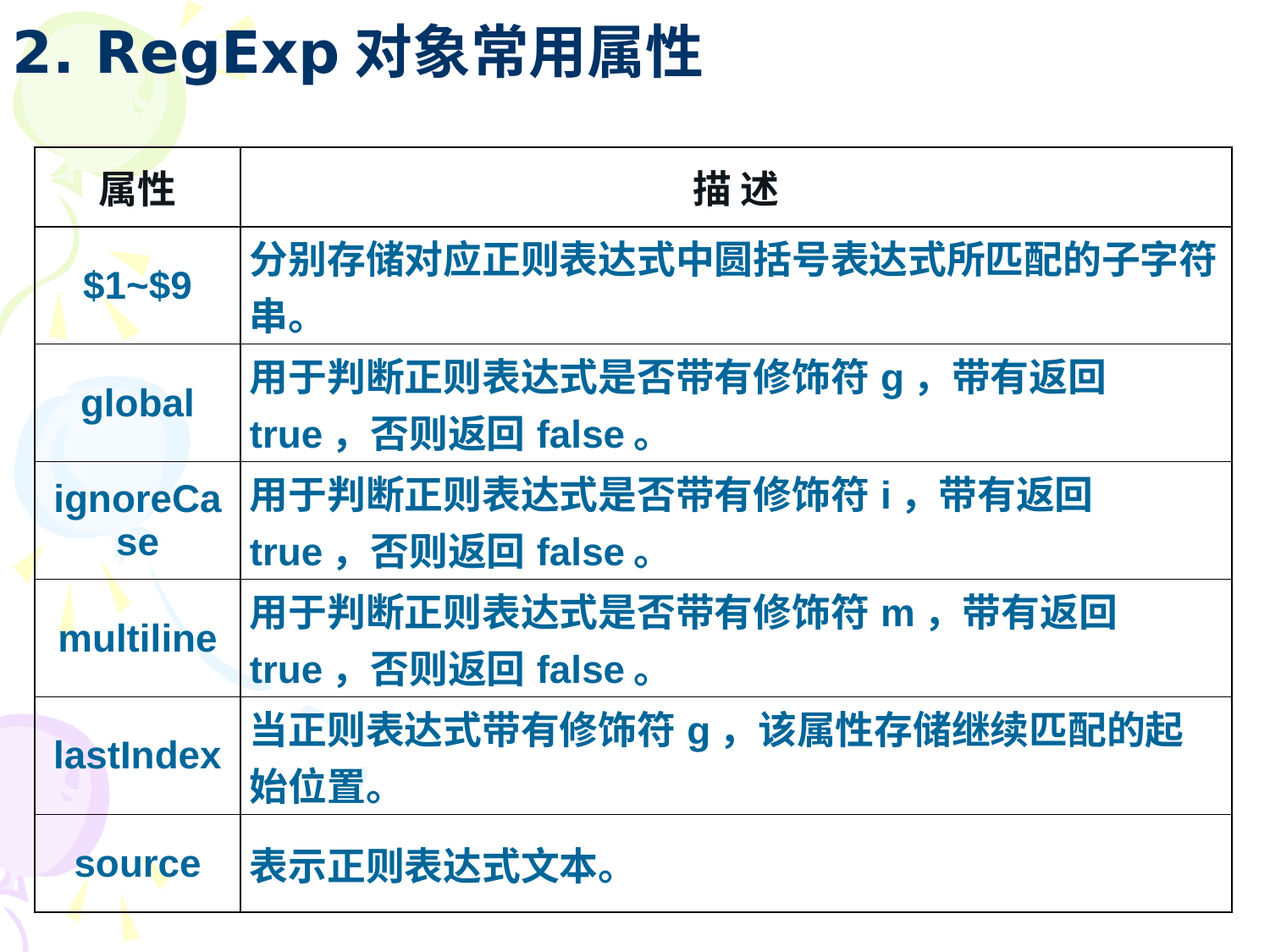

# 2. RegExp对象常用属性

| 属性 | 描 述 |
| --- | --- |
| $1~$9 | 分别存储对应正则表达式中圆括号表达式所匹配的子字符串。 |
| global | 用于判断正则表达式是否带有修饰符g，带有返回true，否则返回false。 |
| ignoreCase | 用于判断正则表达式是否带有修饰符i，带有返回true，否则返回false。 |
| multiline | 用于判断正则表达式是否带有修饰符m，带有返回true，否则返回false。 |
| lastIndex | 当正则表达式带有修饰符g，该属性存储继续匹配的起始位置。 |
| source | 表示正则表达式文本。 |